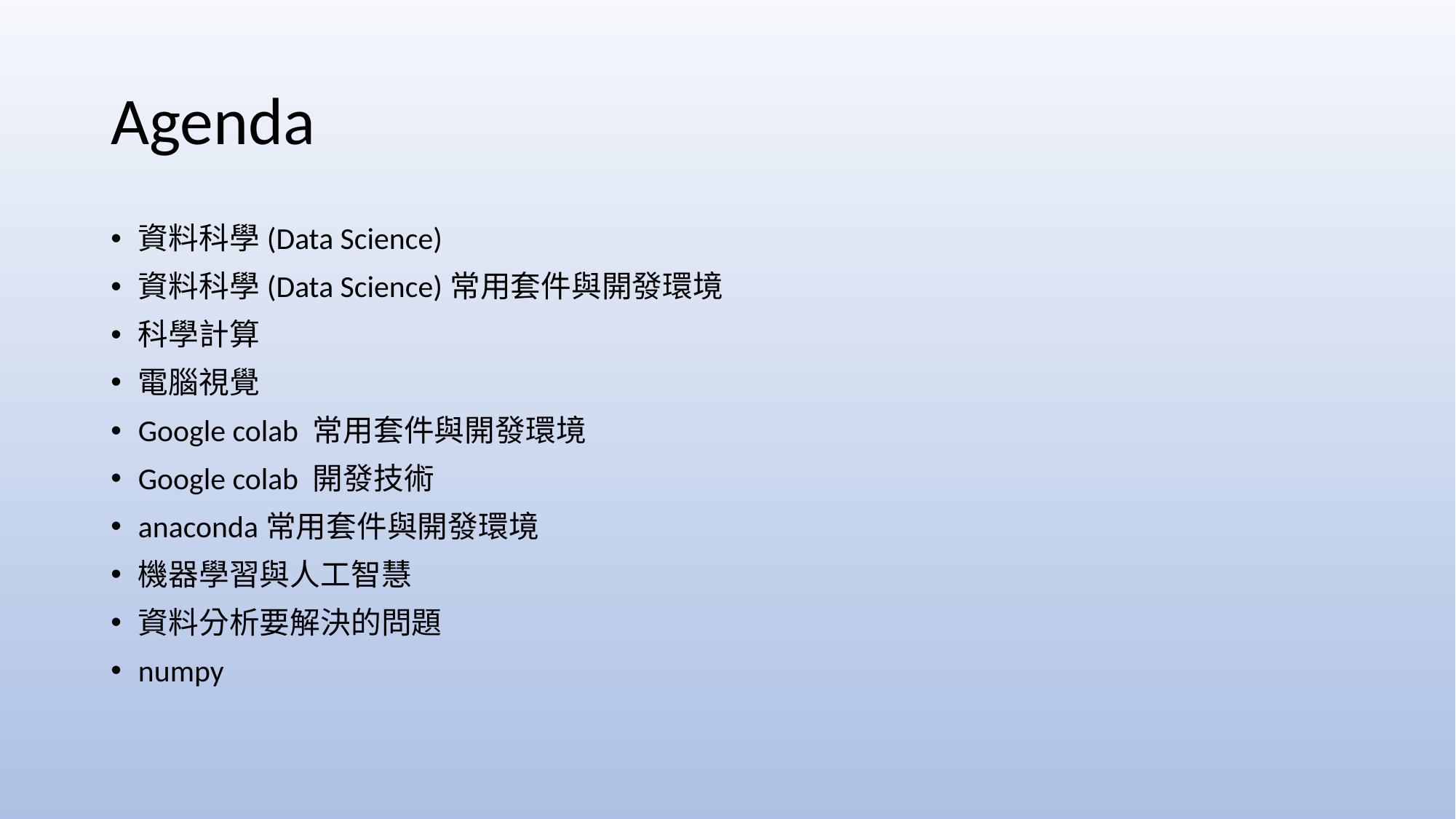

# Agenda
資料科學(Data Science)
資料科學(Data Science)常用套件與開發環境
科學計算
電腦視覺
Google colab 常用套件與開發環境
Google colab 開發技術
anaconda常用套件與開發環境
機器學習與人工智慧
資料分析要解決的問題
numpy